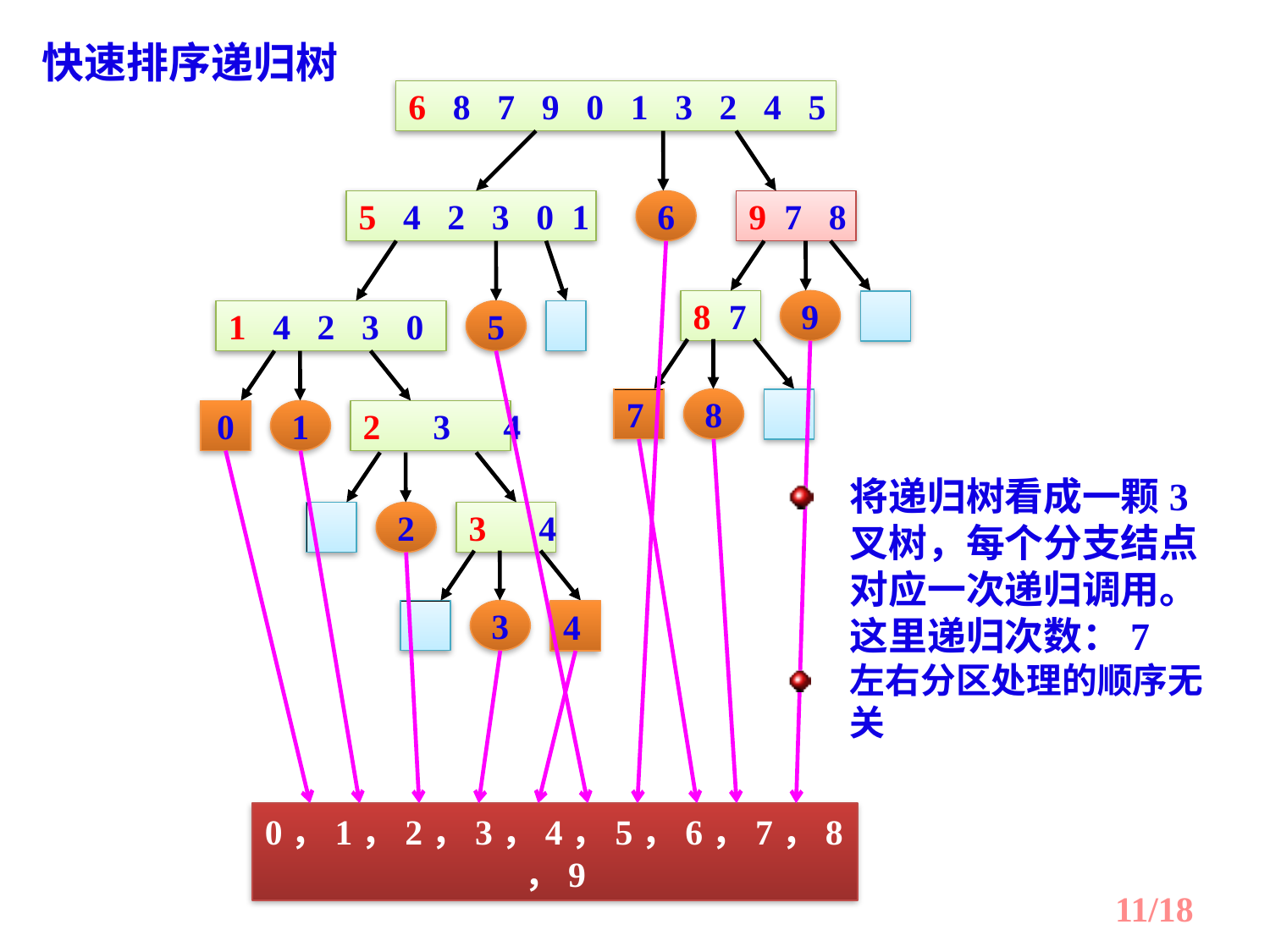

快速排序递归树
6   8   7   9   0   1   3   2   4   5

5   4   2   3   0  1
6
9  7   8

1   4   2   3   0
5

8  7
9

7
8

0
1
2　3　4

2
3　4
将递归树看成一颗3叉树，每个分支结点对应一次递归调用。这里递归次数：7
左右分区处理的顺序无关

3
4
0，1，2，3，4，5，6，7，8，9
11/18